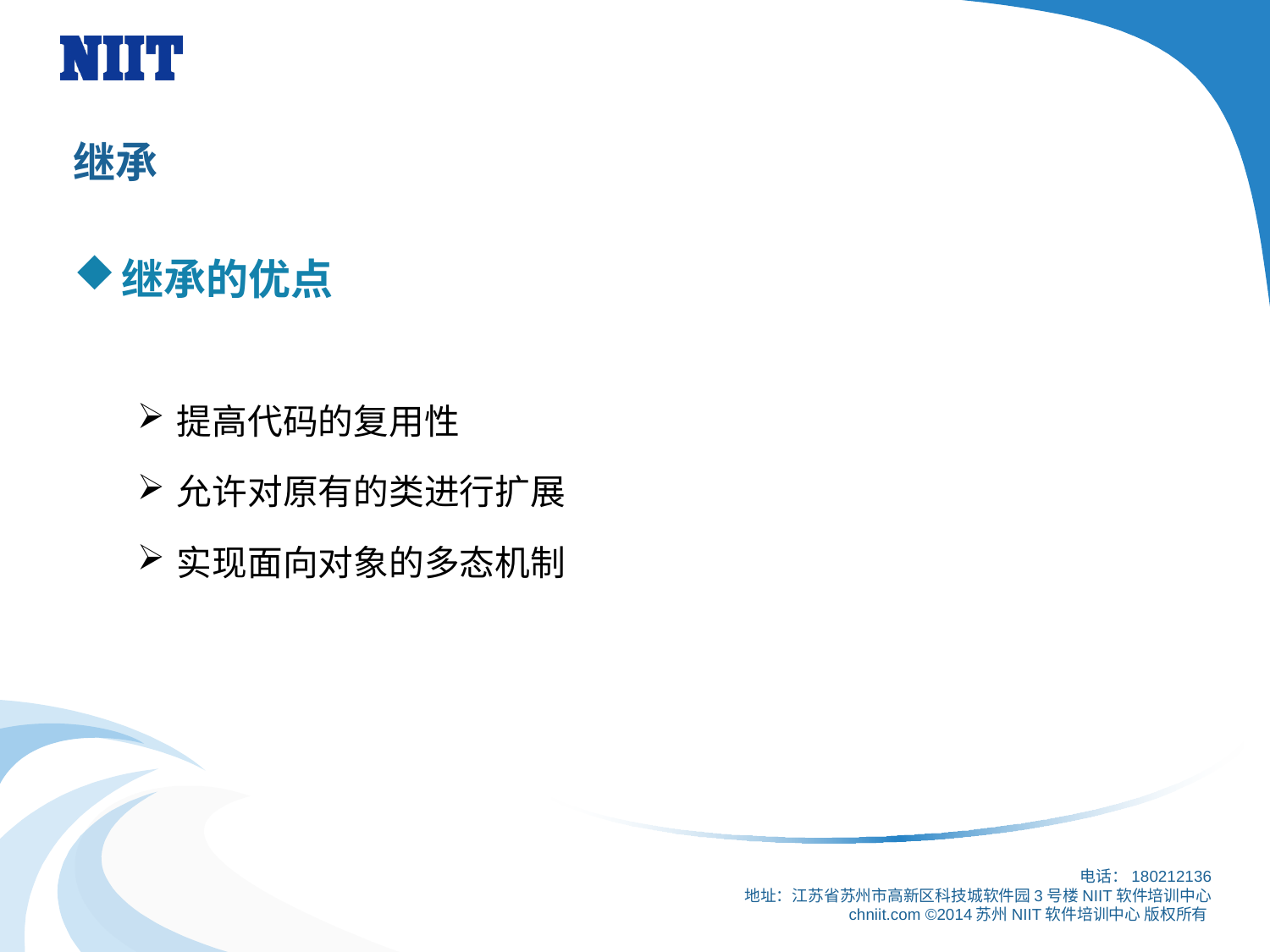

# 继承
继承的优点

提高代码的复用性
允许对原有的类进行扩展
实现面向对象的多态机制